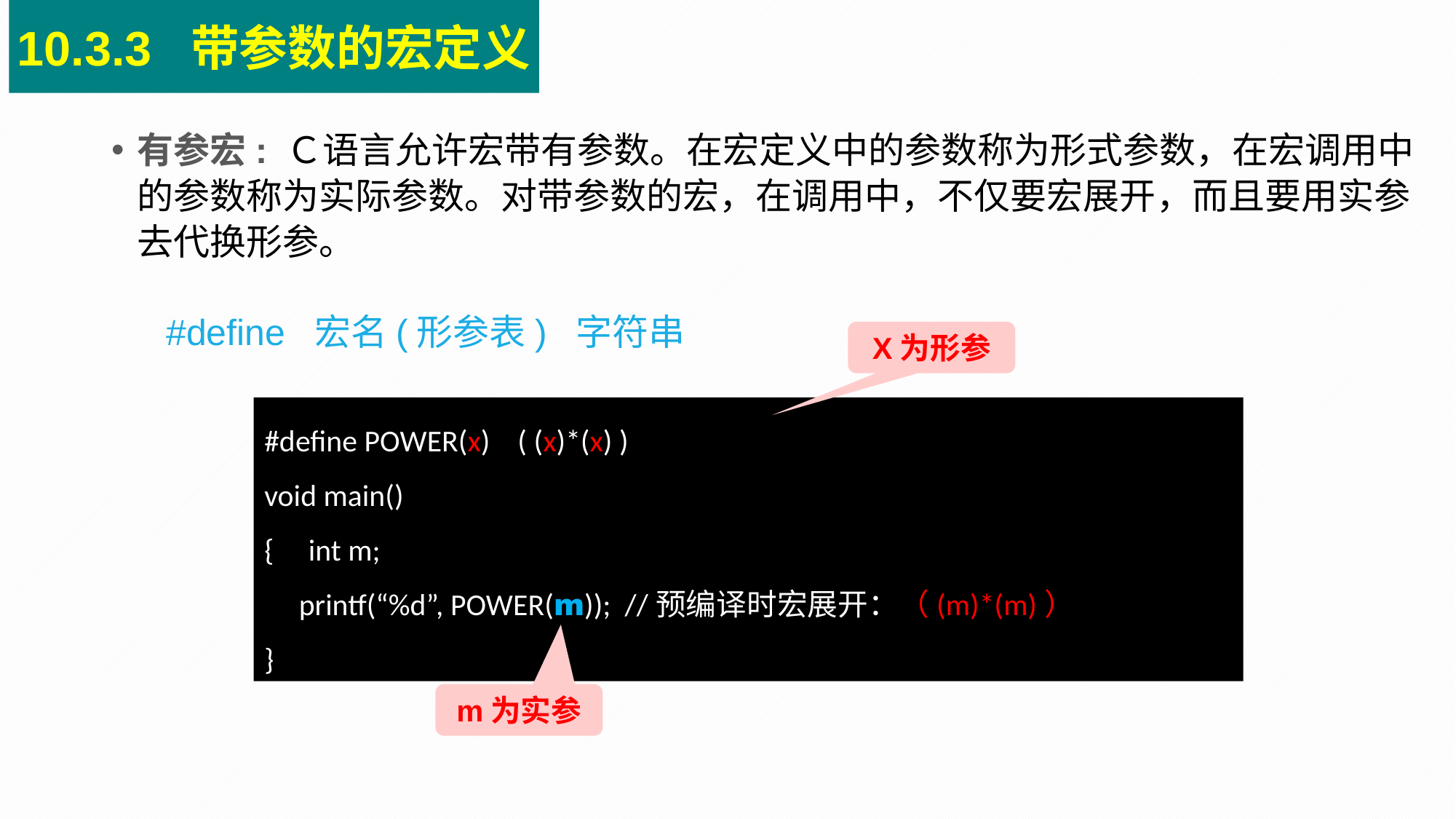

10.3.3  带参数的宏定义
有参宏: Ｃ语言允许宏带有参数。在宏定义中的参数称为形式参数，在宏调用中的参数称为实际参数。对带参数的宏，在调用中，不仅要宏展开，而且要用实参去代换形参。

#define  宏名(形参表)  字符串

X为形参
#define POWER(x)    ( (x)*(x) )
void main()
{     int m;
     printf(“%d”, POWER(m));  //预编译时宏展开：（(m)*(m)）
}
m为实参